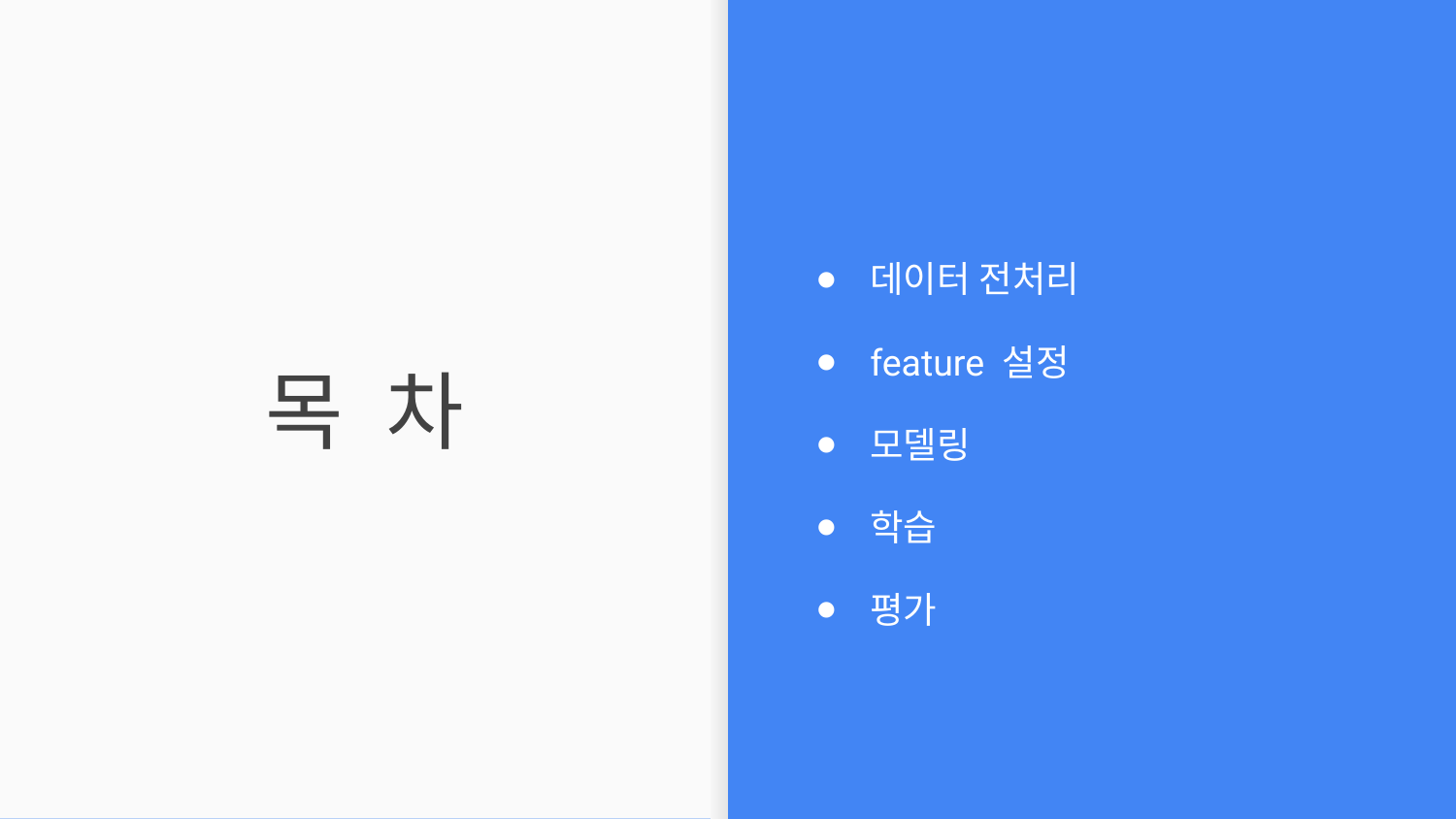

데이터 전처리
feature 설정
모델링
학습
평가
# 목  차